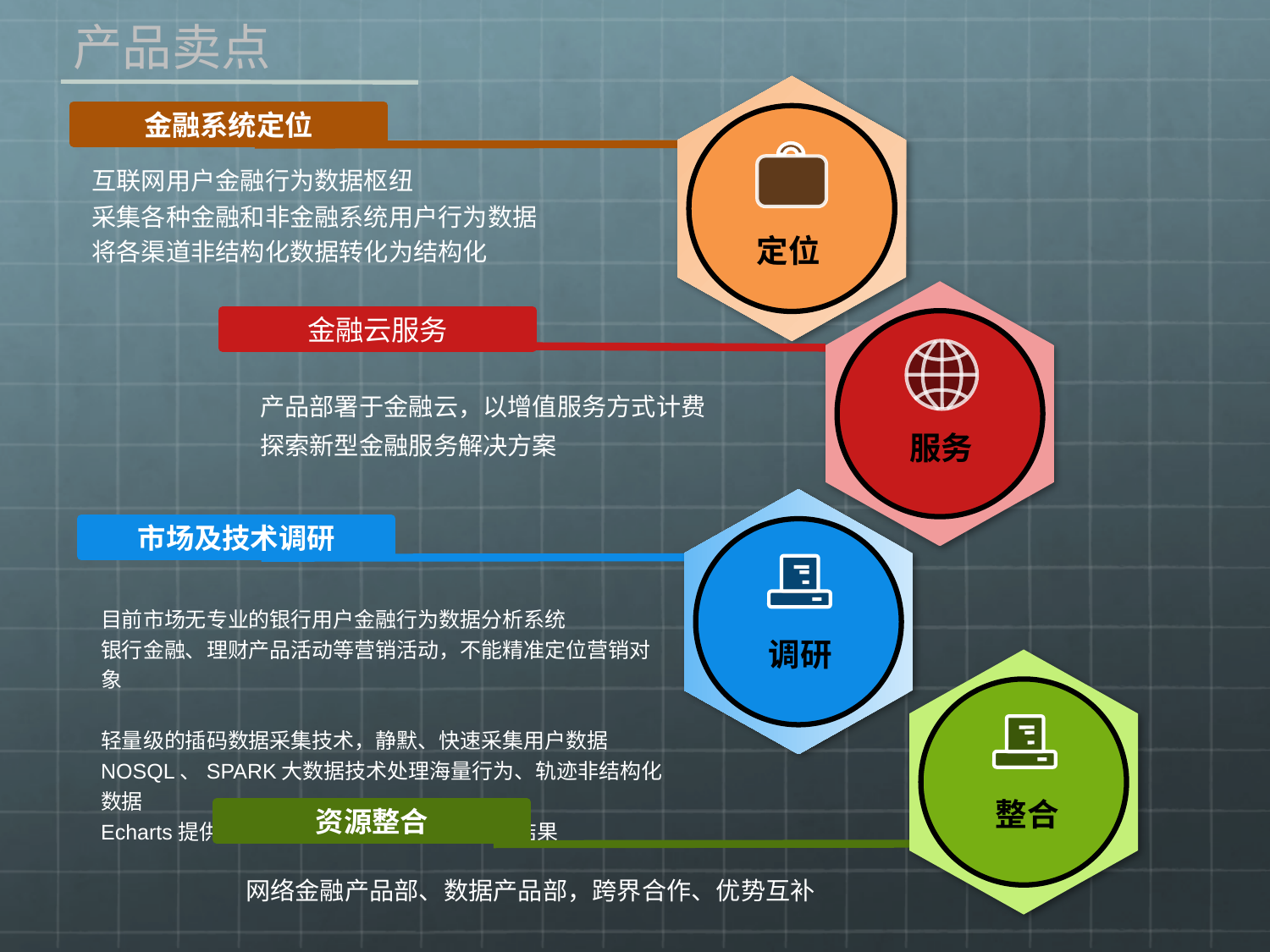

产品卖点

金融系统定位

定位
互联网用户金融行为数据枢纽
采集各种金融和非金融系统用户行为数据
将各渠道非结构化数据转化为结构化

金融云服务

服务
产品部署于金融云，以增值服务方式计费
探索新型金融服务解决方案

市场及技术调研

调研
目前市场无专业的银行用户金融行为数据分析系统
银行金融、理财产品活动等营销活动，不能精准定位营销对象

轻量级的插码数据采集技术，静默、快速采集用户数据
NOSQL、SPARK大数据技术处理海量行为、轨迹非结构化数据
Echarts提供丰富的图表，直观展现数据分析结果

整合
资源整合
网络金融产品部、数据产品部，跨界合作、优势互补